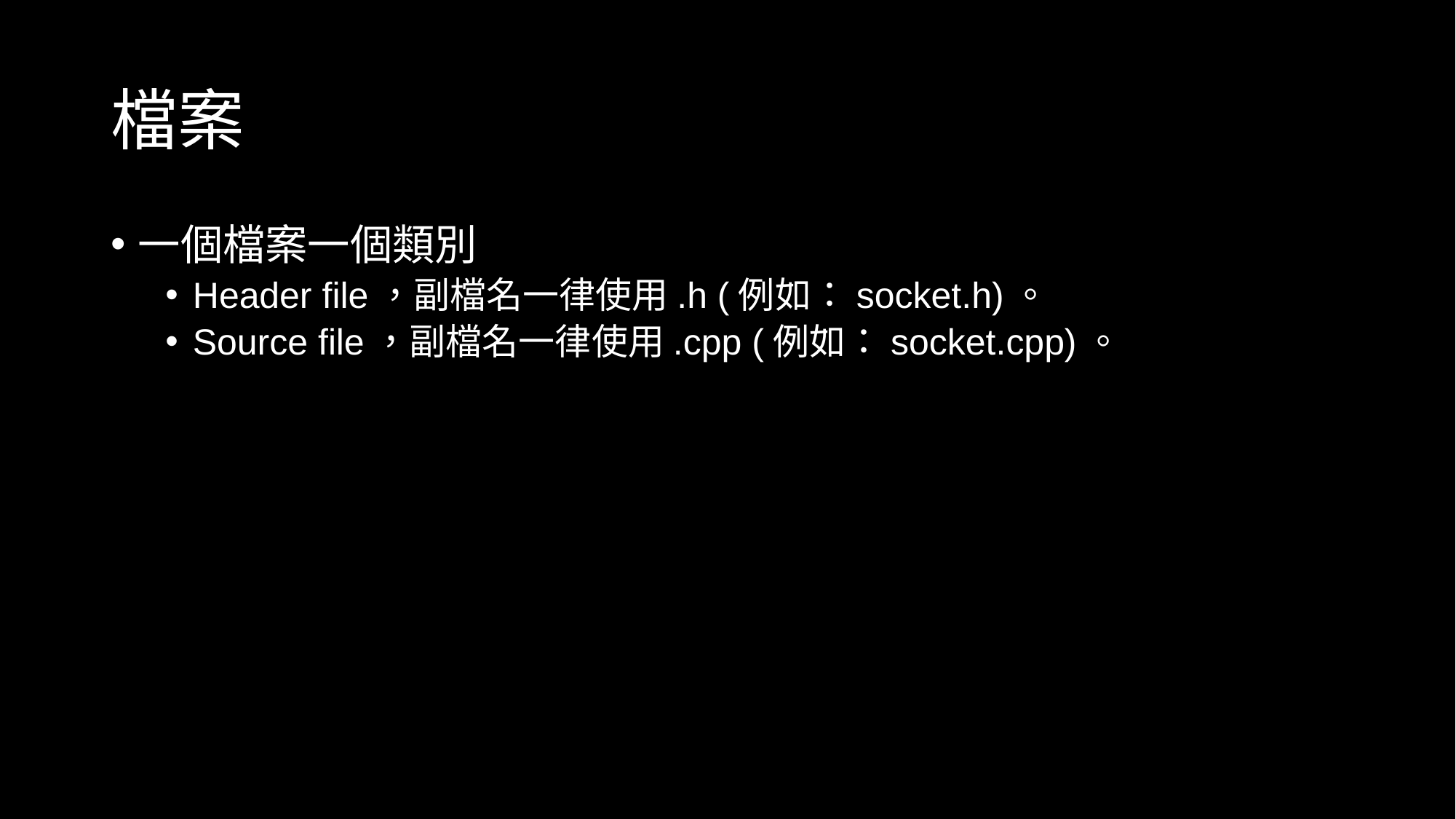

# 檔案
一個檔案一個類別
Header file，副檔名一律使用.h (例如：socket.h)。
Source file，副檔名一律使用.cpp (例如：socket.cpp)。